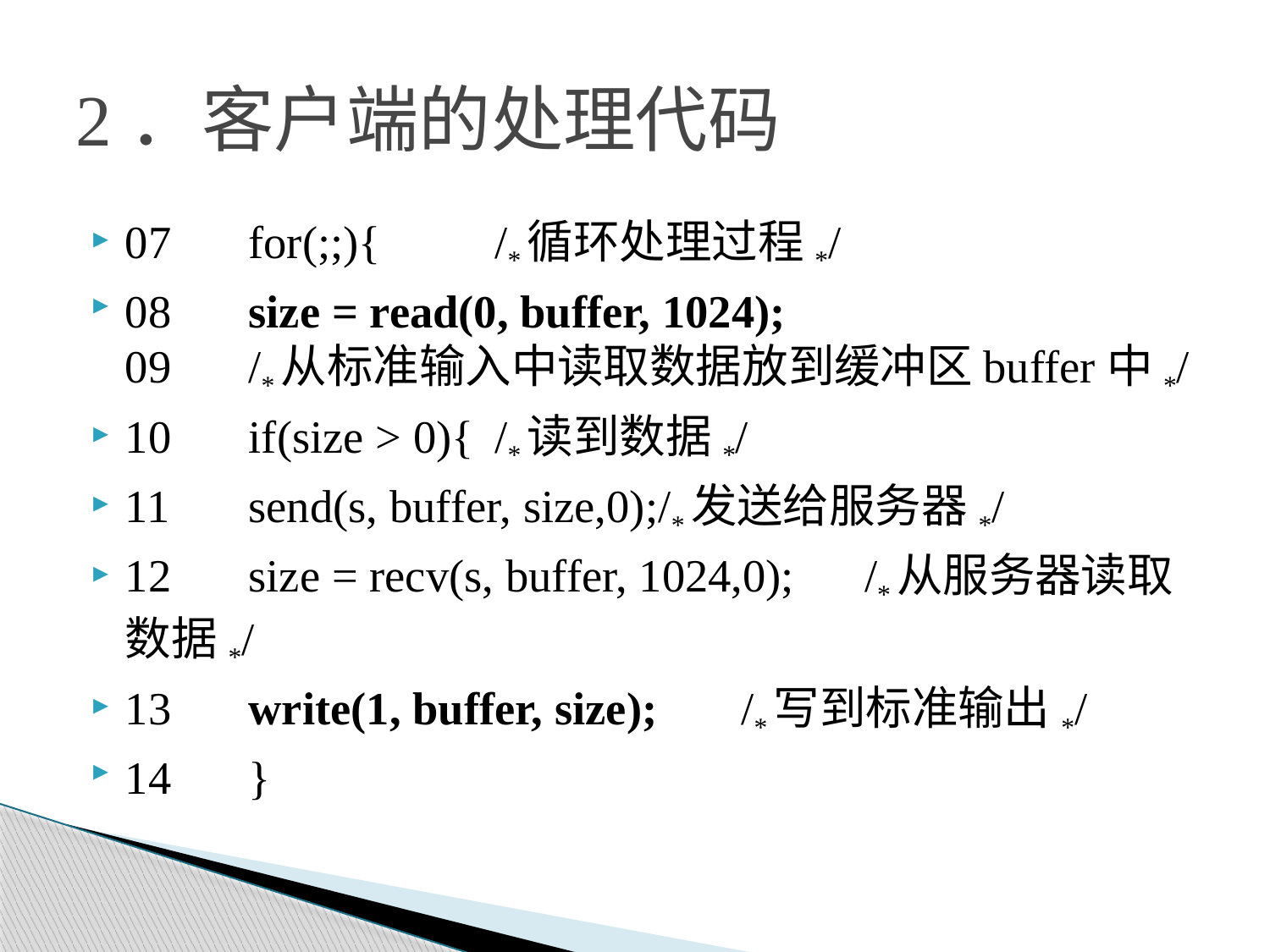

# 2．客户端的处理代码
07	for(;;){	/*循环处理过程*/
08		size = read(0, buffer, 1024);
09	/*从标准输入中读取数据放到缓冲区buffer中*/
10	if(size > 0){	/*读到数据*/
11		send(s, buffer, size,0);/*发送给服务器*/
12		size = recv(s, buffer, 1024,0);	/*从服务器读取数据*/
13		write(1, buffer, size);	/*写到标准输出*/
14	}